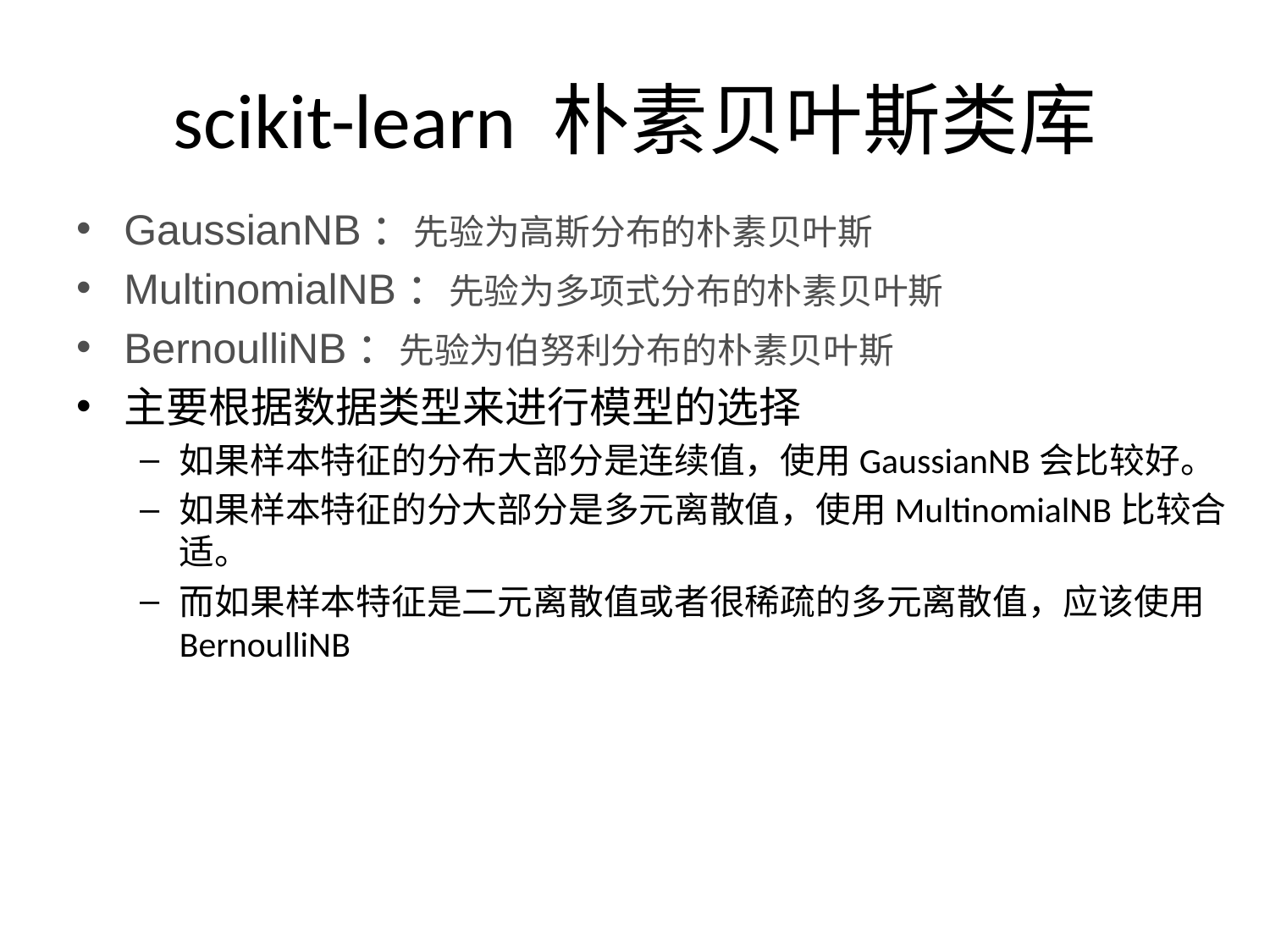

# scikit-learn 朴素贝叶斯类库
GaussianNB：先验为高斯分布的朴素贝叶斯
MultinomialNB：先验为多项式分布的朴素贝叶斯
BernoulliNB：先验为伯努利分布的朴素贝叶斯
主要根据数据类型来进行模型的选择
如果样本特征的分布大部分是连续值，使用GaussianNB会比较好。
如果样本特征的分大部分是多元离散值，使用MultinomialNB比较合适。
而如果样本特征是二元离散值或者很稀疏的多元离散值，应该使用BernoulliNB